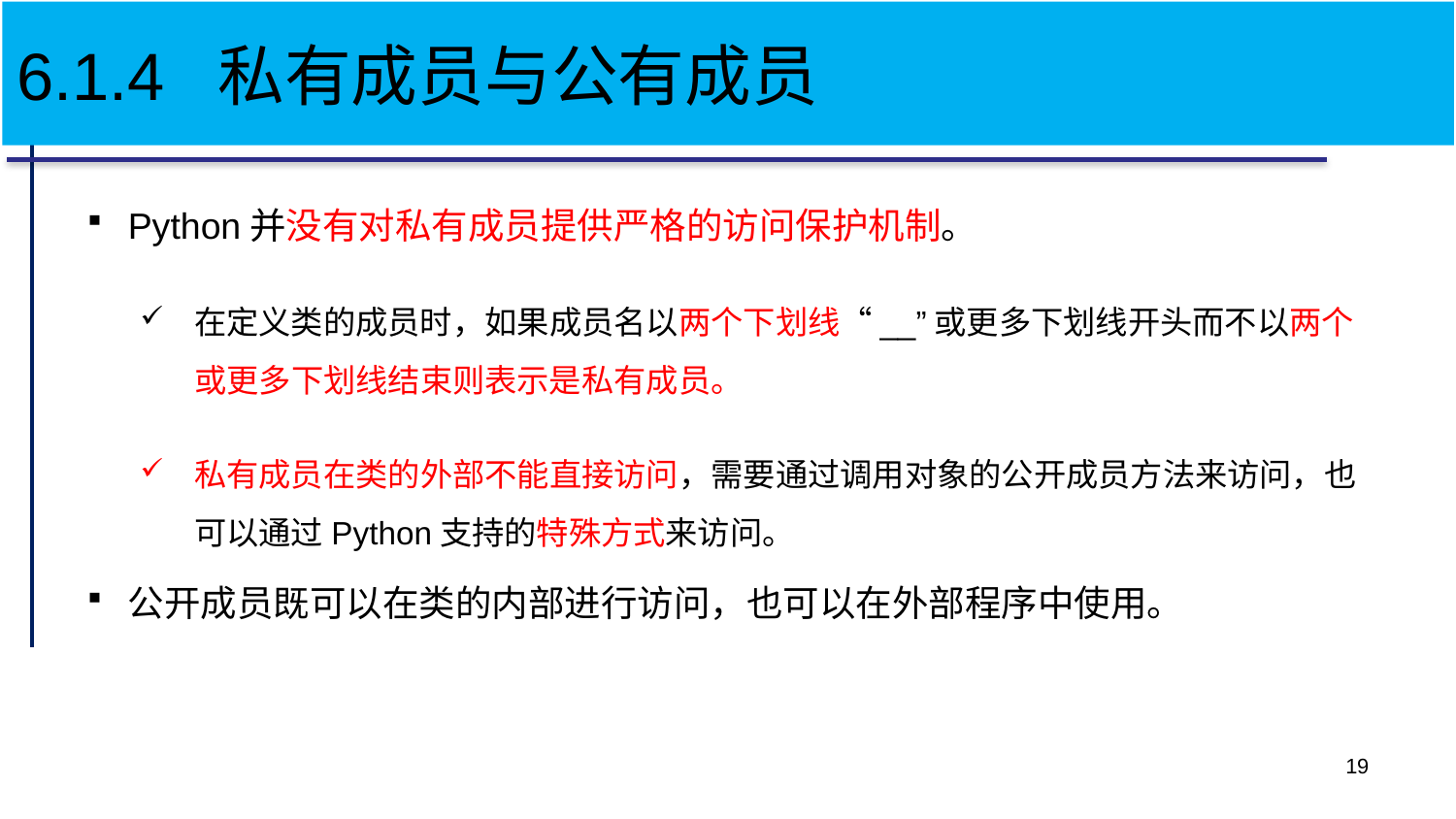

# 6.1.4  私有成员与公有成员
Python并没有对私有成员提供严格的访问保护机制。
在定义类的成员时，如果成员名以两个下划线“__”或更多下划线开头而不以两个或更多下划线结束则表示是私有成员。
私有成员在类的外部不能直接访问，需要通过调用对象的公开成员方法来访问，也可以通过Python支持的特殊方式来访问。
公开成员既可以在类的内部进行访问，也可以在外部程序中使用。
19